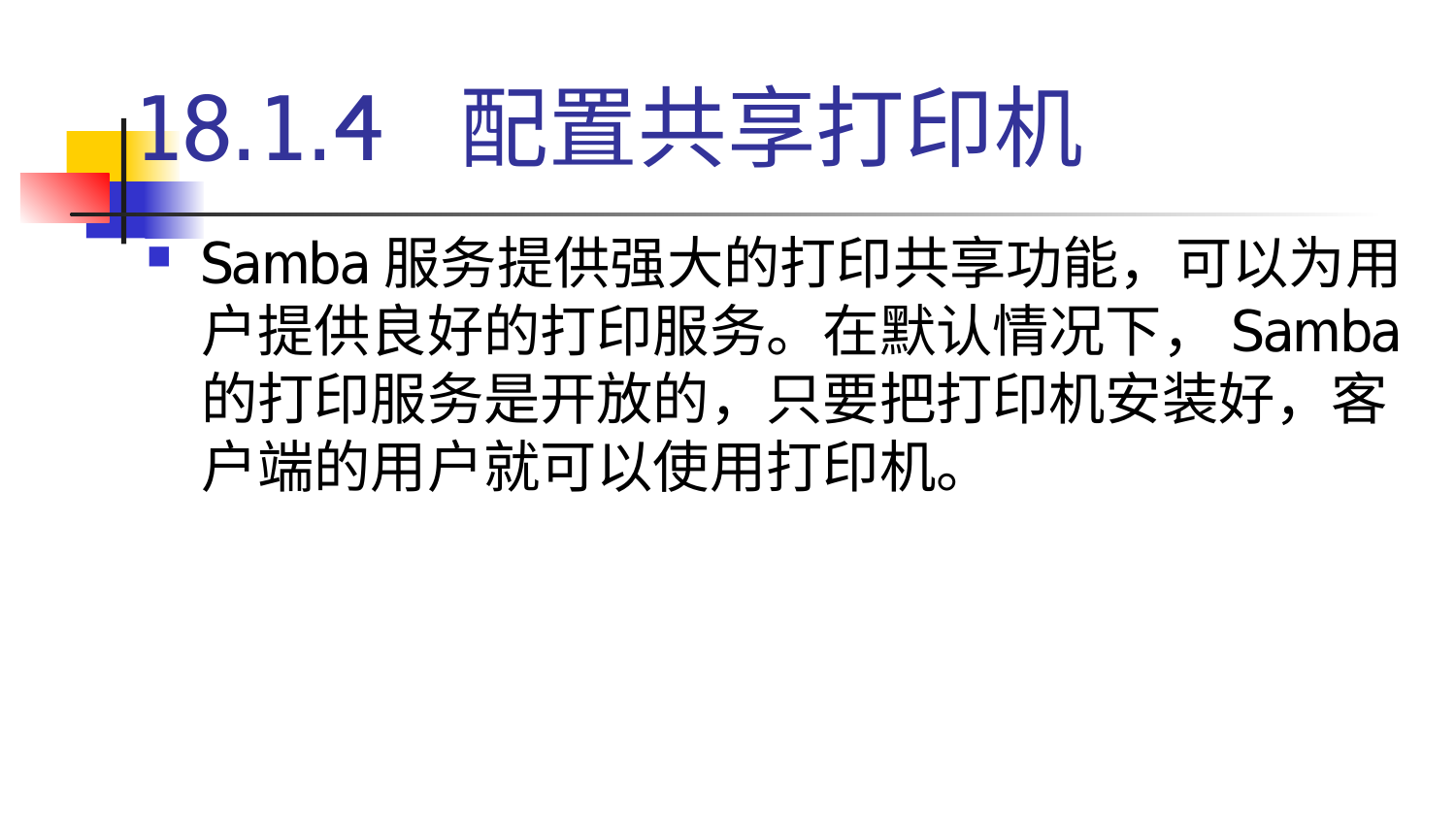

# 18.1.4  配置共享打印机
Samba服务提供强大的打印共享功能，可以为用户提供良好的打印服务。在默认情况下，Samba的打印服务是开放的，只要把打印机安装好，客户端的用户就可以使用打印机。